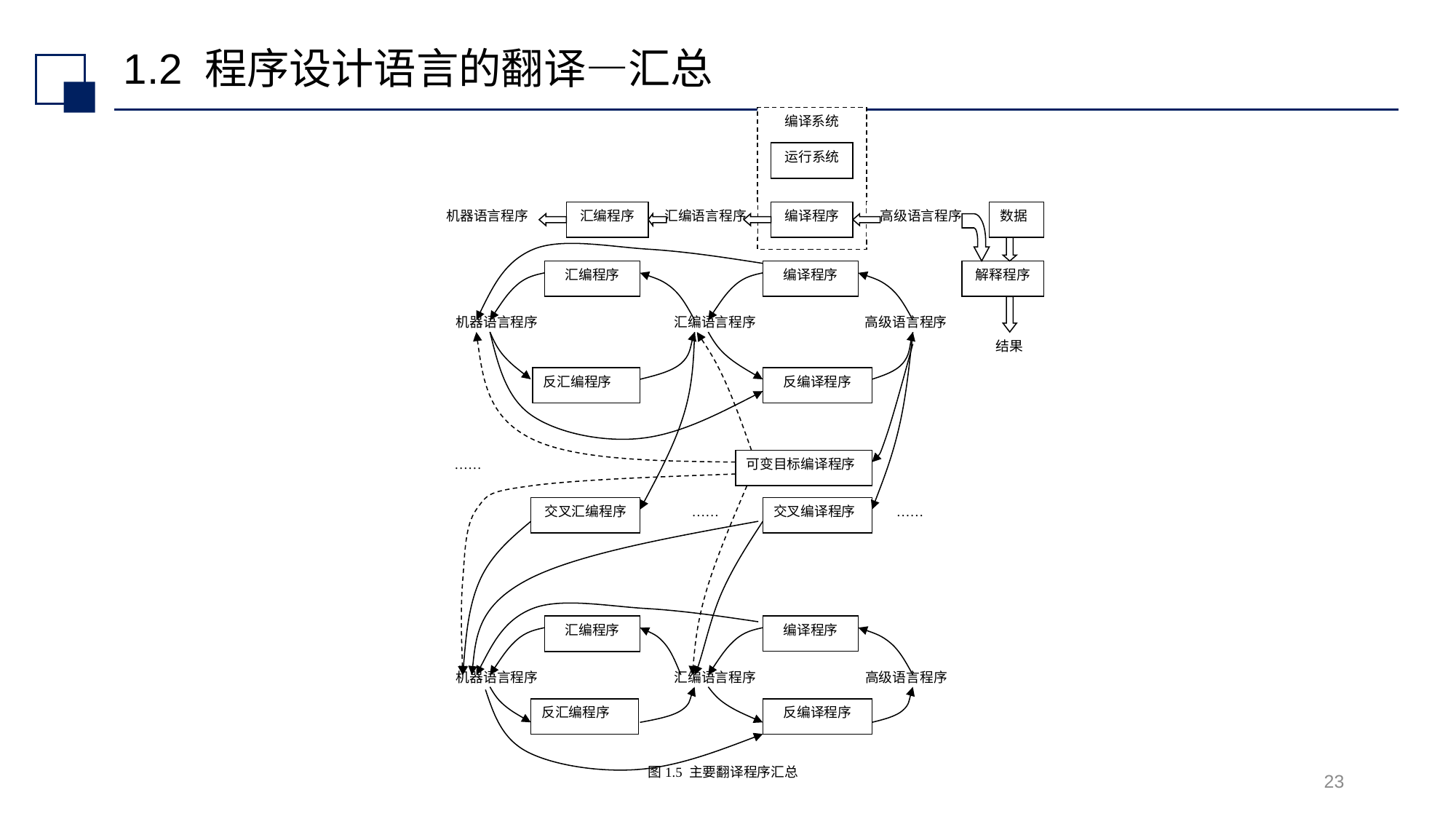

# 1.2 程序设计语言的翻译—汇总

编译系统
运行系统
机器语言程序
汇编程序
汇编语言程序
编译程序
高级语言程序

汇编程序
编译程序

机器语言程序
汇编语言程序
高级语言程序

反汇编程序
反编译程序
……
可变目标编译程序

交叉汇编程序
……
交叉编译程序
……

汇编程序
编译程序

机器语言程序
汇编语言程序
高级语言程序

反汇编程序
反编译程序
图1.5 主要翻译程序汇总

数据

解释程序

结果
23